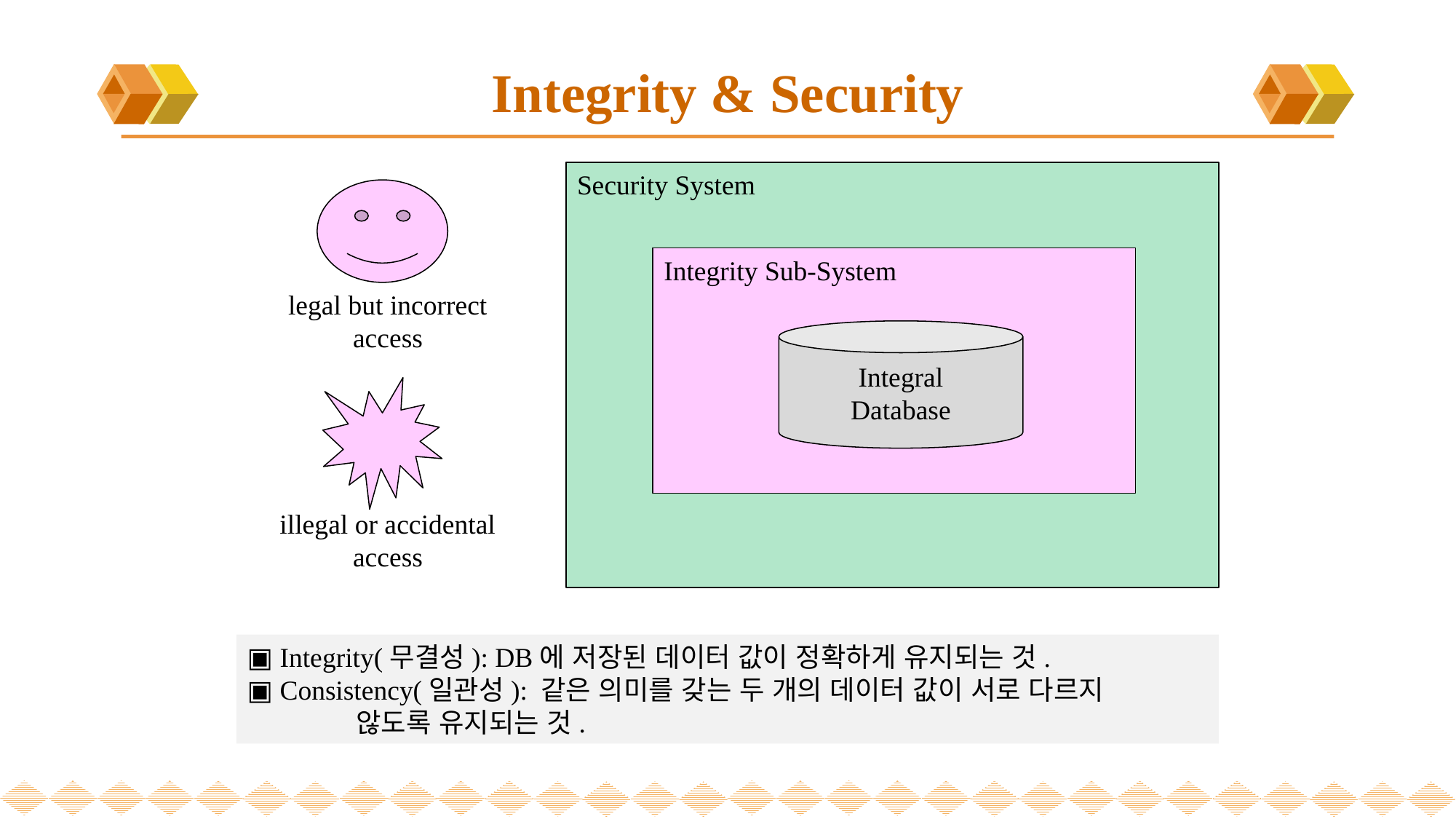

# Integrity & Security
Security System
Integrity Sub-System
Integral
Database

legal but incorrect access

illegal or accidental access
▣ Integrity(무결성): DB에 저장된 데이터 값이 정확하게 유지되는 것.
▣ Consistency(일관성): 같은 의미를 갖는 두 개의 데이터 값이 서로 다르지
	않도록 유지되는 것.